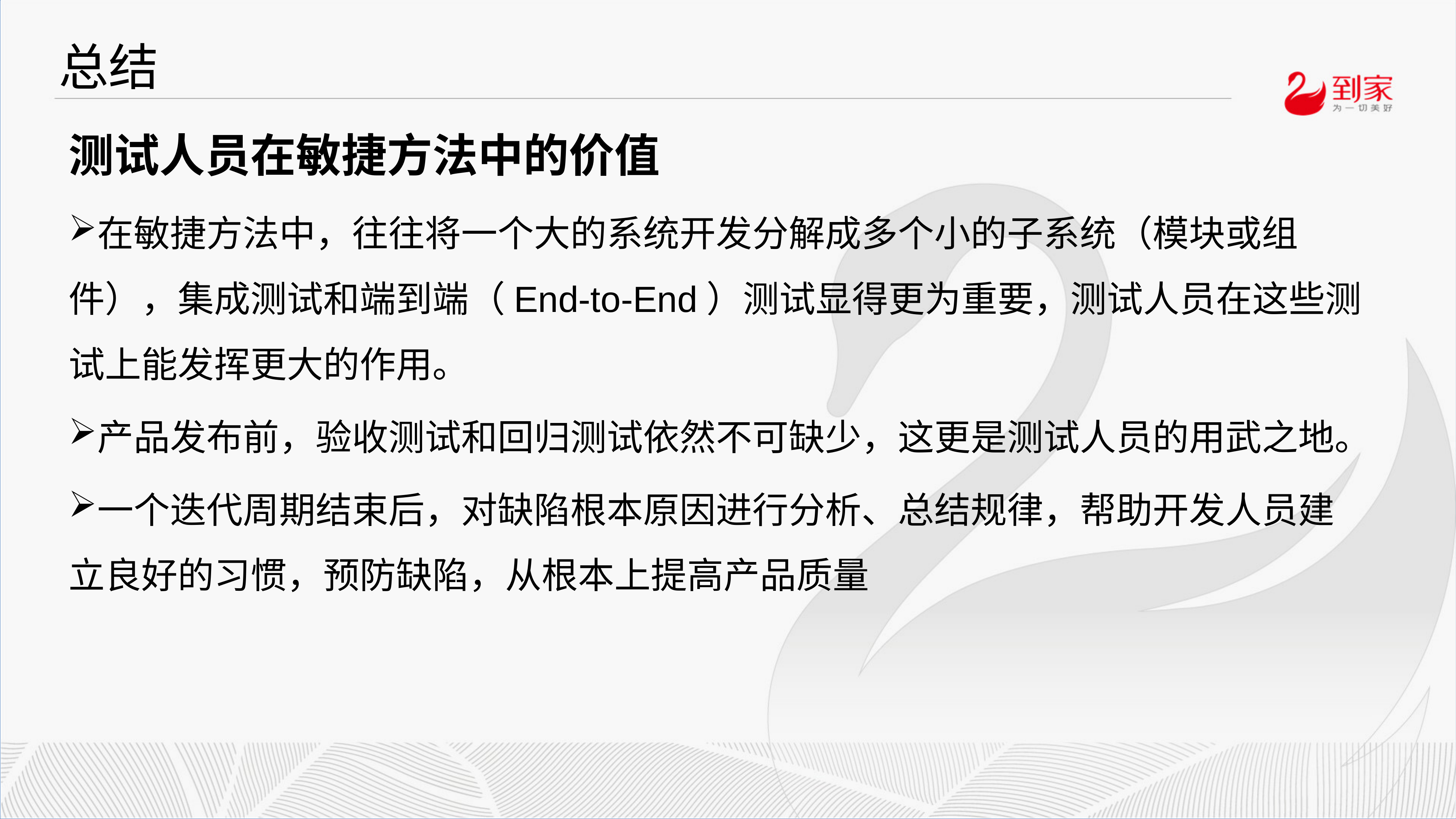

# 总结
测试人员在敏捷方法中的价值
在敏捷方法中，往往将一个大的系统开发分解成多个小的子系统（模块或组件），集成测试和端到端（End-to-End）测试显得更为重要，测试人员在这些测试上能发挥更大的作用。
产品发布前，验收测试和回归测试依然不可缺少，这更是测试人员的用武之地。
一个迭代周期结束后，对缺陷根本原因进行分析、总结规律，帮助开发人员建立良好的习惯，预防缺陷，从根本上提高产品质量